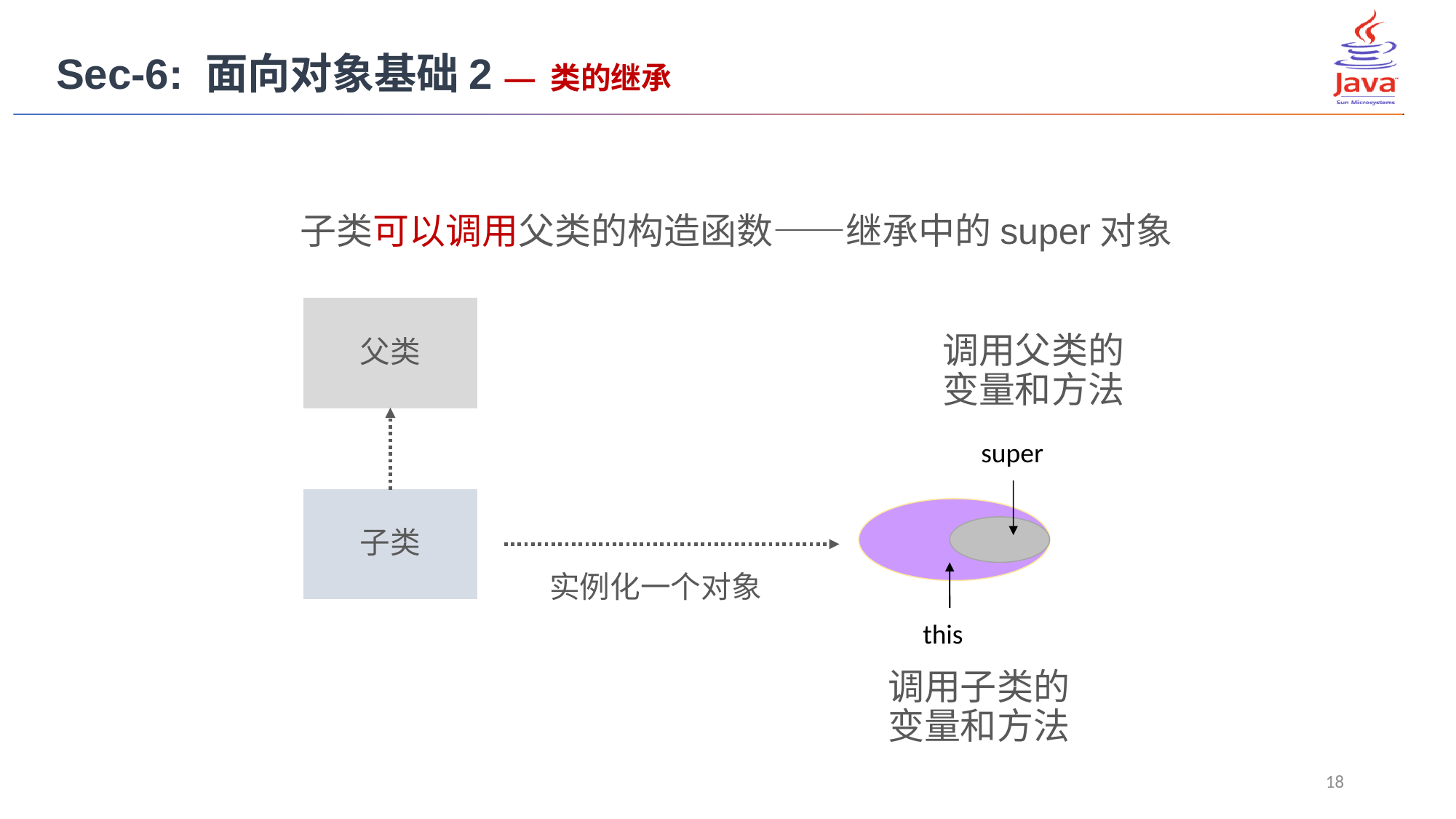

Sec-6: 面向对象基础2 — 类的继承
子类可以调用父类的构造函数——继承中的super对象
父类
调用父类的
变量和方法
super

this
子类
实例化一个对象
调用子类的
变量和方法
18